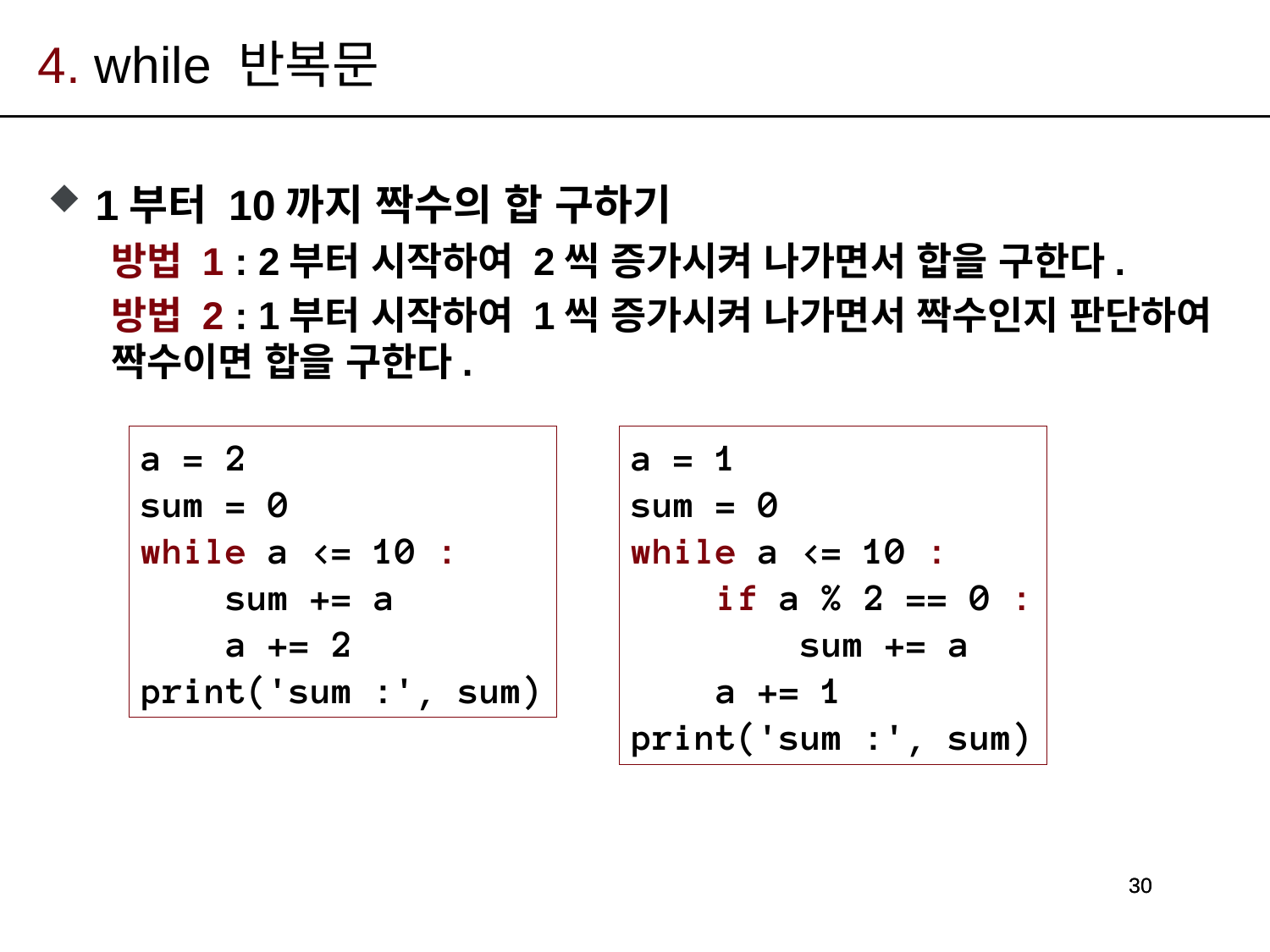

# 4. while 반복문
1부터 10까지 짝수의 합 구하기
방법 1 : 2부터 시작하여 2씩 증가시켜 나가면서 합을 구한다.
방법 2 : 1부터 시작하여 1씩 증가시켜 나가면서 짝수인지 판단하여 짝수이면 합을 구한다.

a = 2
sum = 0
while a <= 10 :
    sum += a
    a += 2
print('sum :', sum)
a = 1
sum = 0
while a <= 10 :
    if a % 2 == 0 :
        sum += a
    a += 1
print('sum :', sum)
30
30